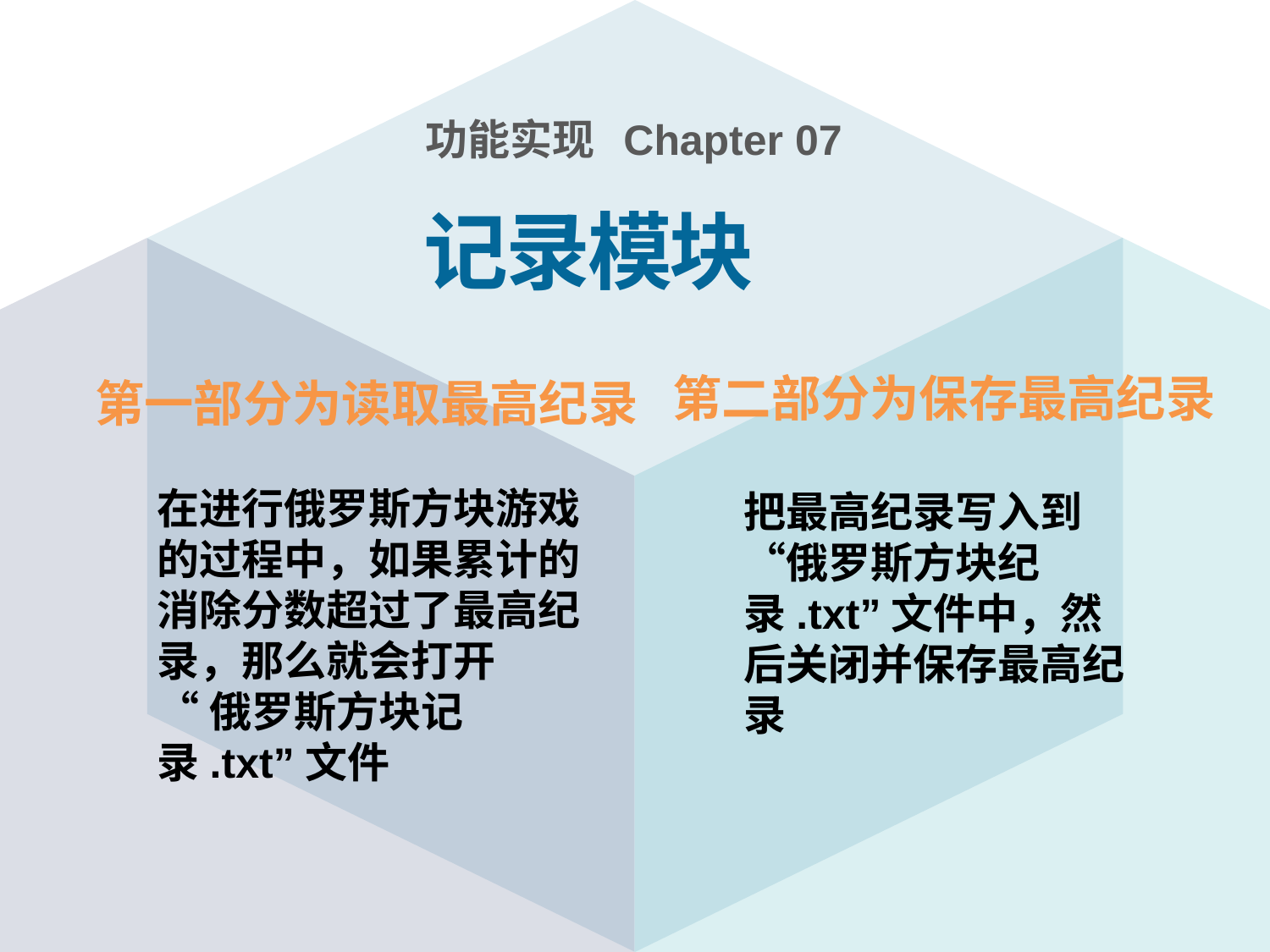

功能实现  Chapter 07
      记录模块
第二部分为保存最高纪录
第一部分为读取最高纪录
在进行俄罗斯方块游戏的过程中，如果累计的消除分数超过了最高纪录，那么就会打开
“俄罗斯方块记录.txt”文件
把最高纪录写入到“俄罗斯方块纪录.txt”文件中，然后关闭并保存最高纪录